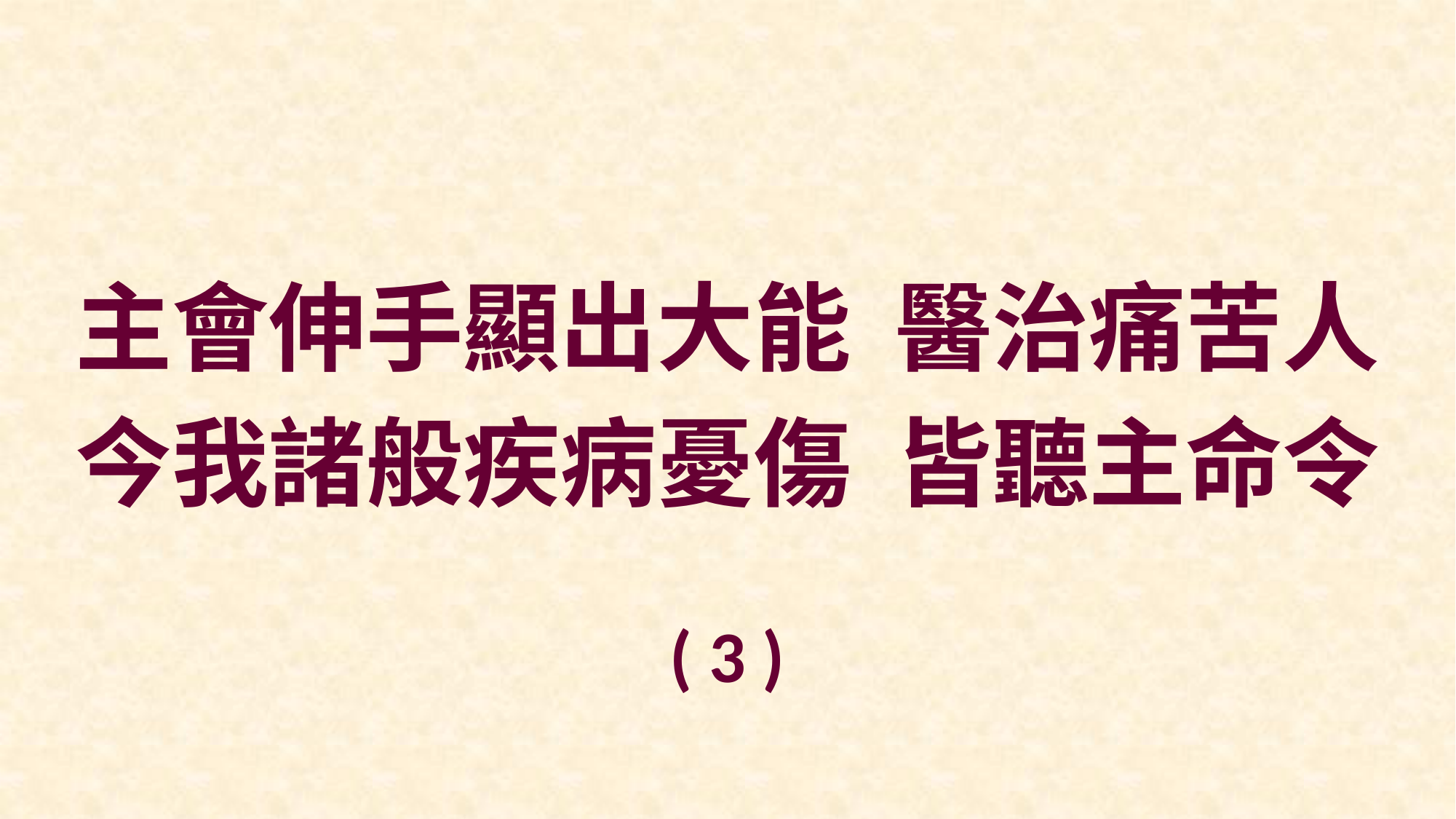

主會伸手顯出大能  醫治痛苦人
今我諸般疾病憂傷  皆聽主命令
( 3 )